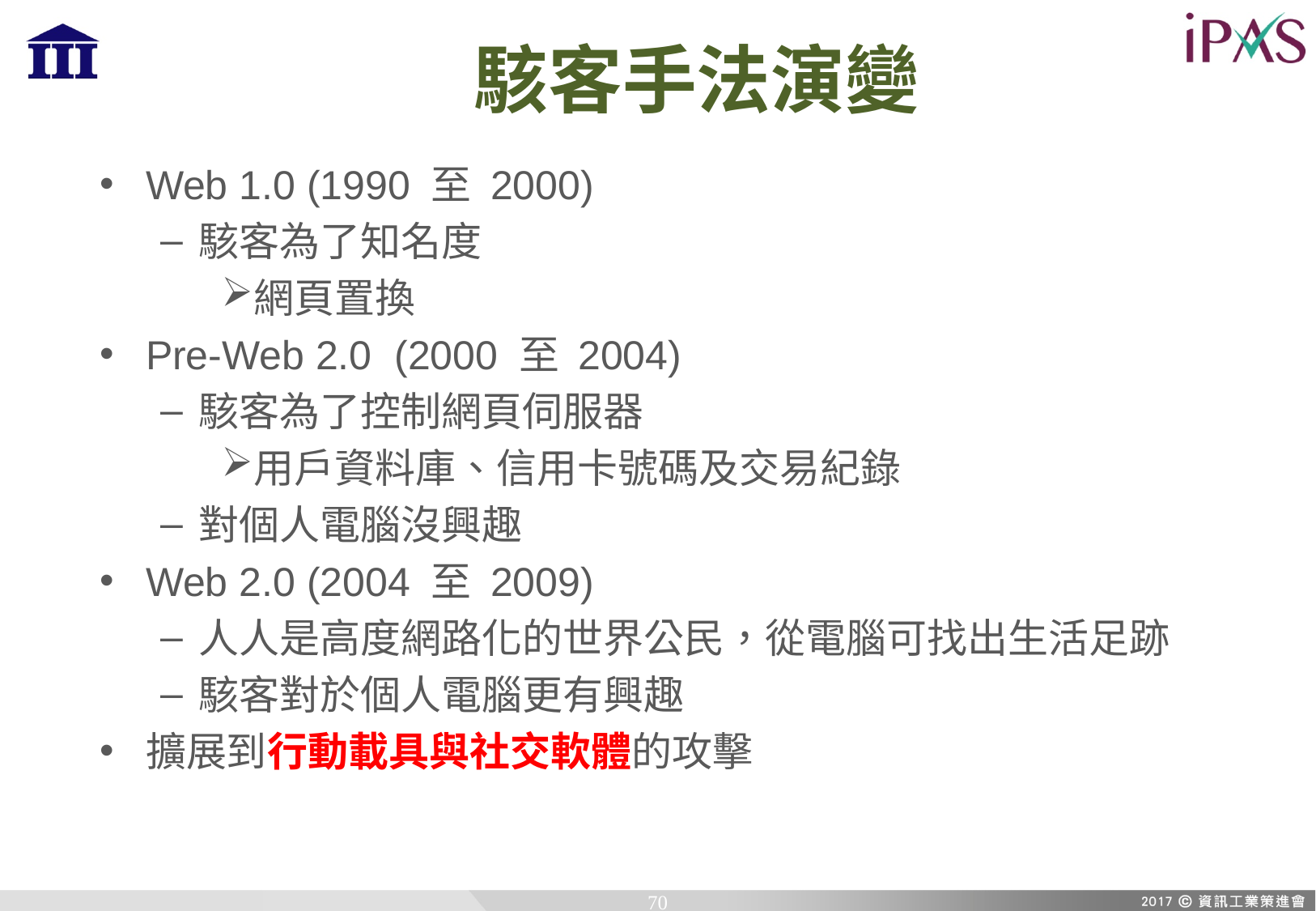

# 駭客手法演變
Web 1.0 (1990 至 2000)
駭客為了知名度
網頁置換
Pre-Web 2.0  (2000 至 2004)
駭客為了控制網頁伺服器
用戶資料庫、信用卡號碼及交易紀錄
對個人電腦沒興趣
Web 2.0 (2004 至 2009)
人人是高度網路化的世界公民，從電腦可找出生活足跡
駭客對於個人電腦更有興趣
擴展到行動載具與社交軟體的攻擊
70